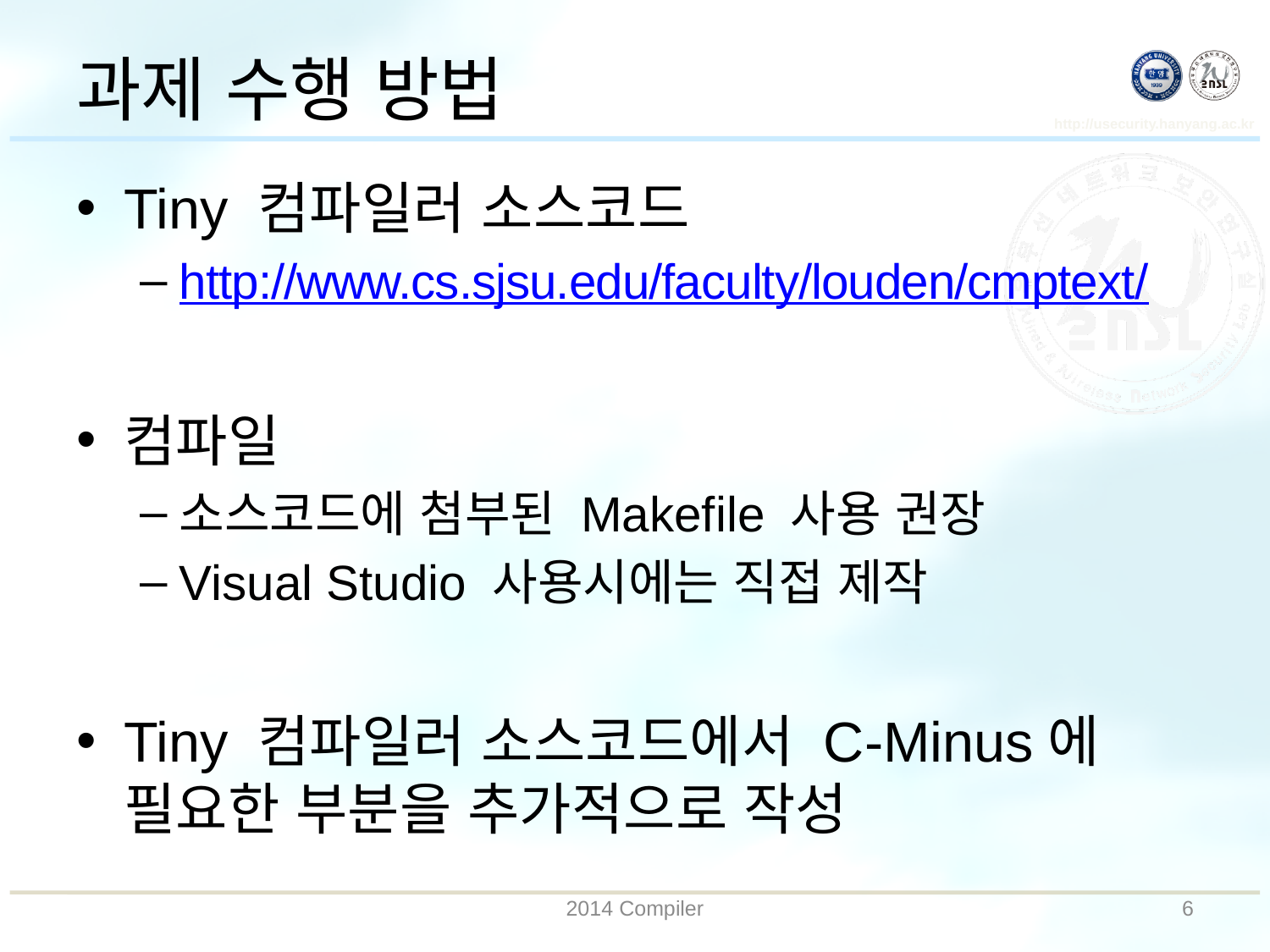

# 과제 수행 방법
Tiny 컴파일러 소스코드
http://www.cs.sjsu.edu/faculty/louden/cmptext/

컴파일
소스코드에 첨부된 Makefile 사용 권장
Visual Studio 사용시에는 직접 제작

Tiny 컴파일러 소스코드에서 C-Minus에 필요한 부분을 추가적으로 작성
2014 Compiler
6